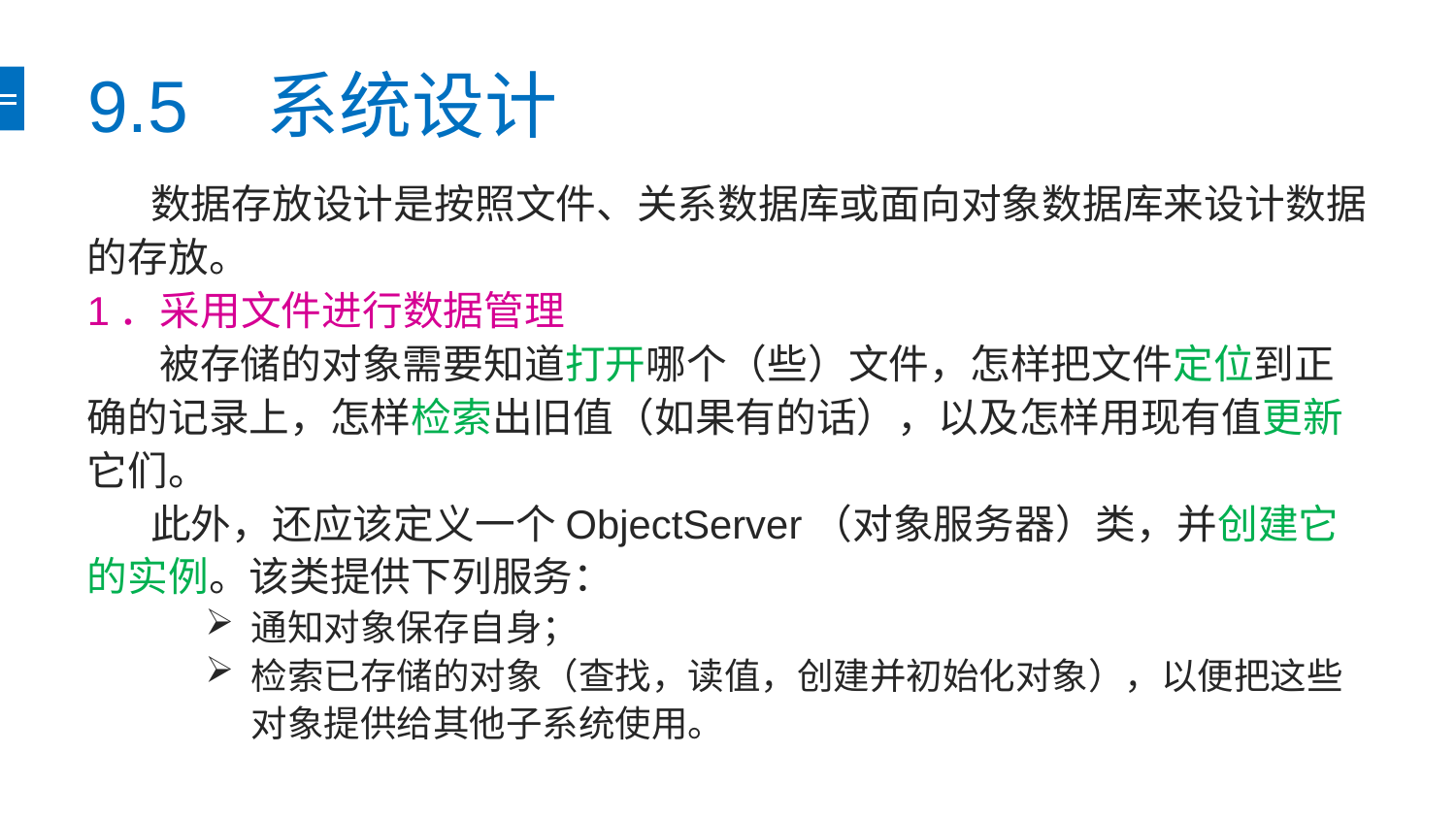

# 9.5   系统设计
      数据存放设计是按照文件、关系数据库或面向对象数据库来设计数据的存放。
1．采用文件进行数据管理
       被存储的对象需要知道打开哪个（些）文件，怎样把文件定位到正确的记录上，怎样检索出旧值（如果有的话），以及怎样用现有值更新它们。
      此外，还应该定义一个ObjectServer（对象服务器）类，并创建它的实例。该类提供下列服务：
通知对象保存自身；
检索已存储的对象（查找，读值，创建并初始化对象），以便把这些对象提供给其他子系统使用。